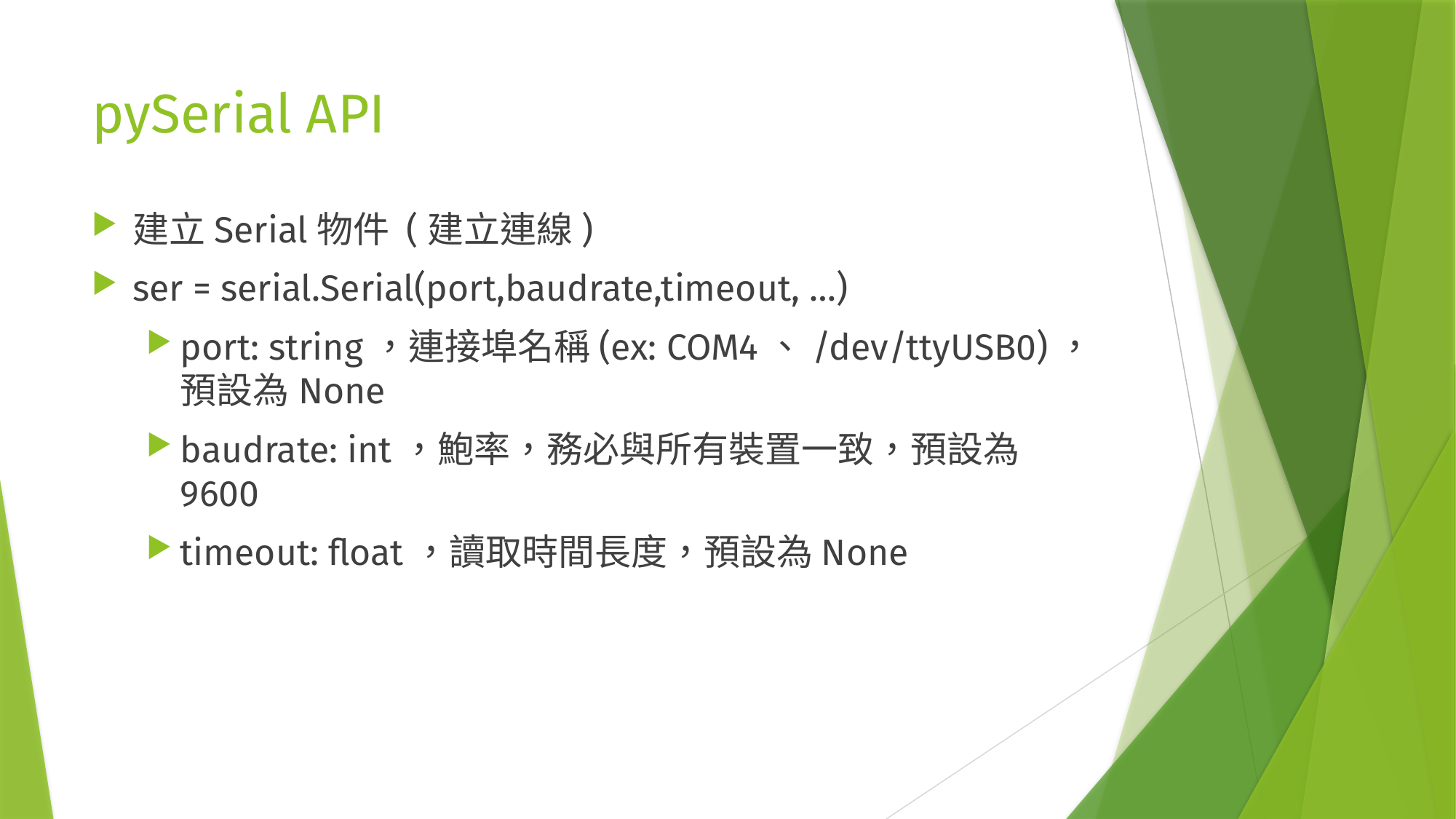

# pySerial API
建立Serial物件 (建立連線)
ser = serial.Serial(port,baudrate,timeout, …)
port: string，連接埠名稱(ex: COM4、/dev/ttyUSB0)，預設為None
baudrate: int，鮑率，務必與所有裝置一致，預設為9600
timeout: float，讀取時間長度，預設為None